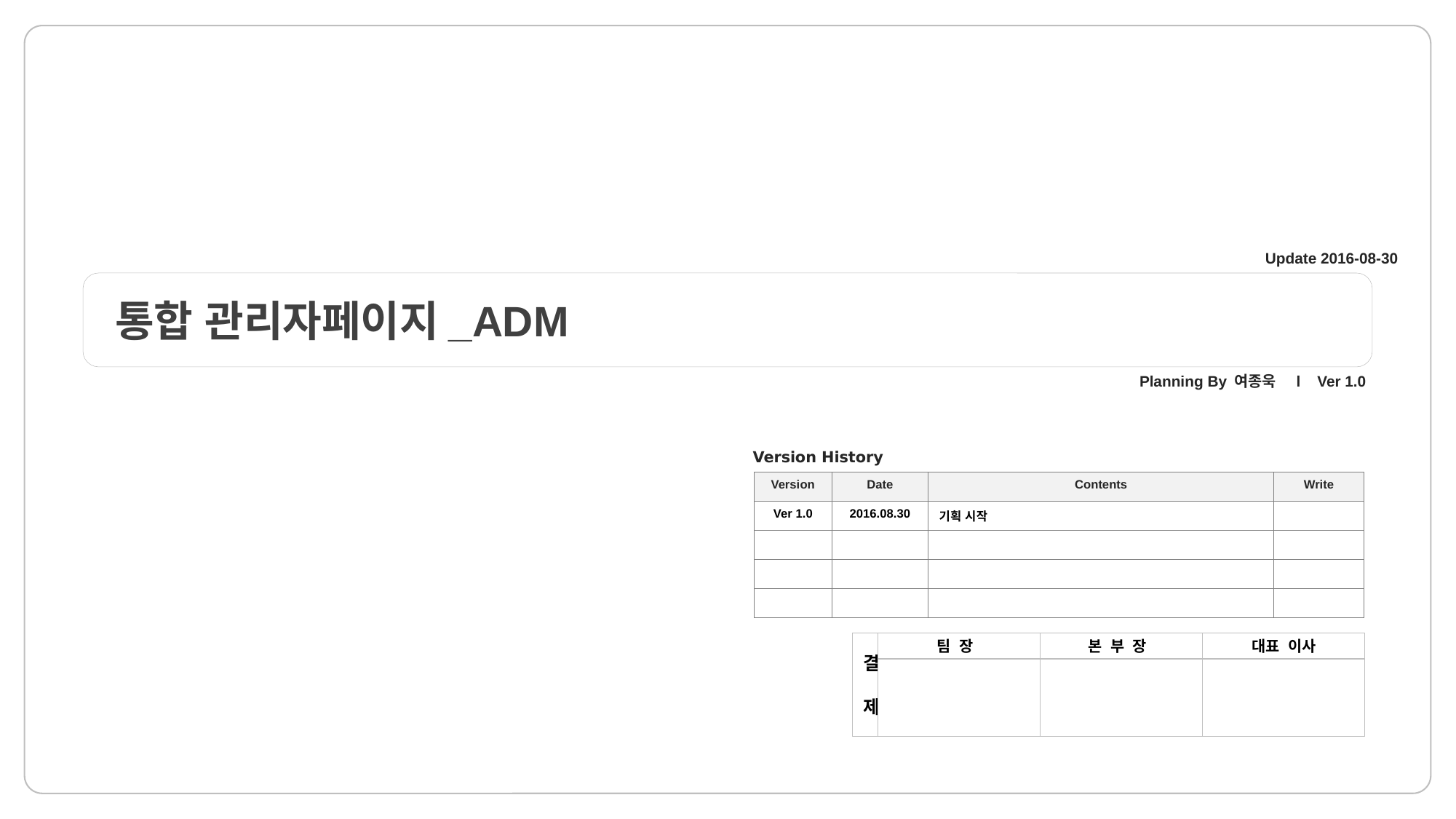

Update 2016-08-30

통합 관리자페이지_ADM
Planning By 여종욱    l    Ver 1.0
Version History
| Version | Date | Contents | Write |
| --- | --- | --- | --- |
| Ver 1.0 | 2016.08.30 | 기획 시작 |  |
|  |  |  |  |
|  |  |  |  |
|  |  |  |  |
결

제
팀  장
본  부  장
대표  이사